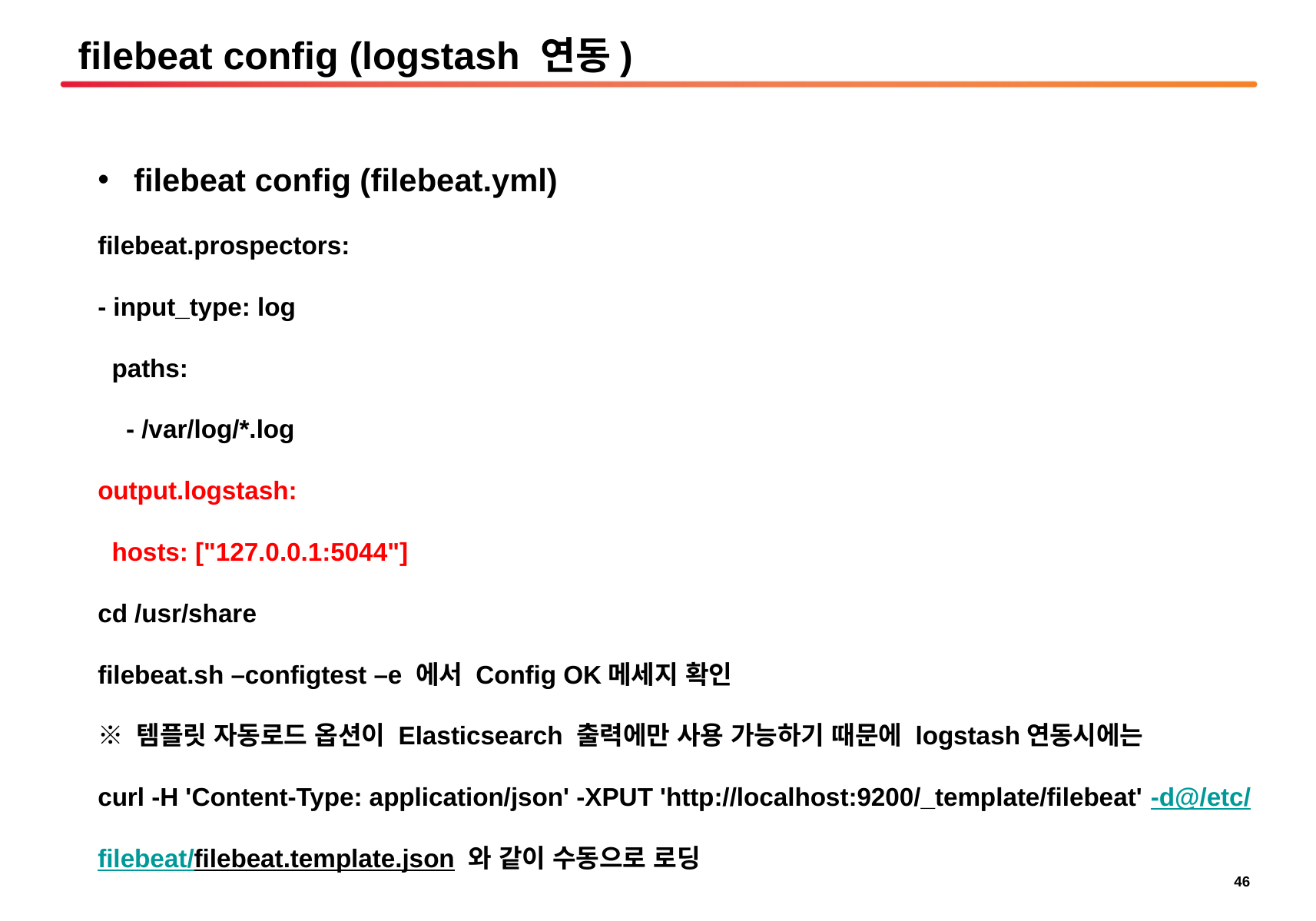

# filebeat config (logstash 연동)

 filebeat config (filebeat.yml)
filebeat.prospectors:
- input_type: log
  paths:
    - /var/log/*.log
output.logstash:
  hosts: ["127.0.0.1:5044"]
cd /usr/share
filebeat.sh –configtest –e 에서 Config OK메세지 확인
※ 템플릿 자동로드 옵션이 Elasticsearch 출력에만 사용 가능하기 때문에 logstash연동시에는
curl -H 'Content-Type: application/json' -XPUT 'http://localhost:9200/_template/filebeat' -d@/etc/filebeat/filebeat.template.json 와 같이 수동으로 로딩